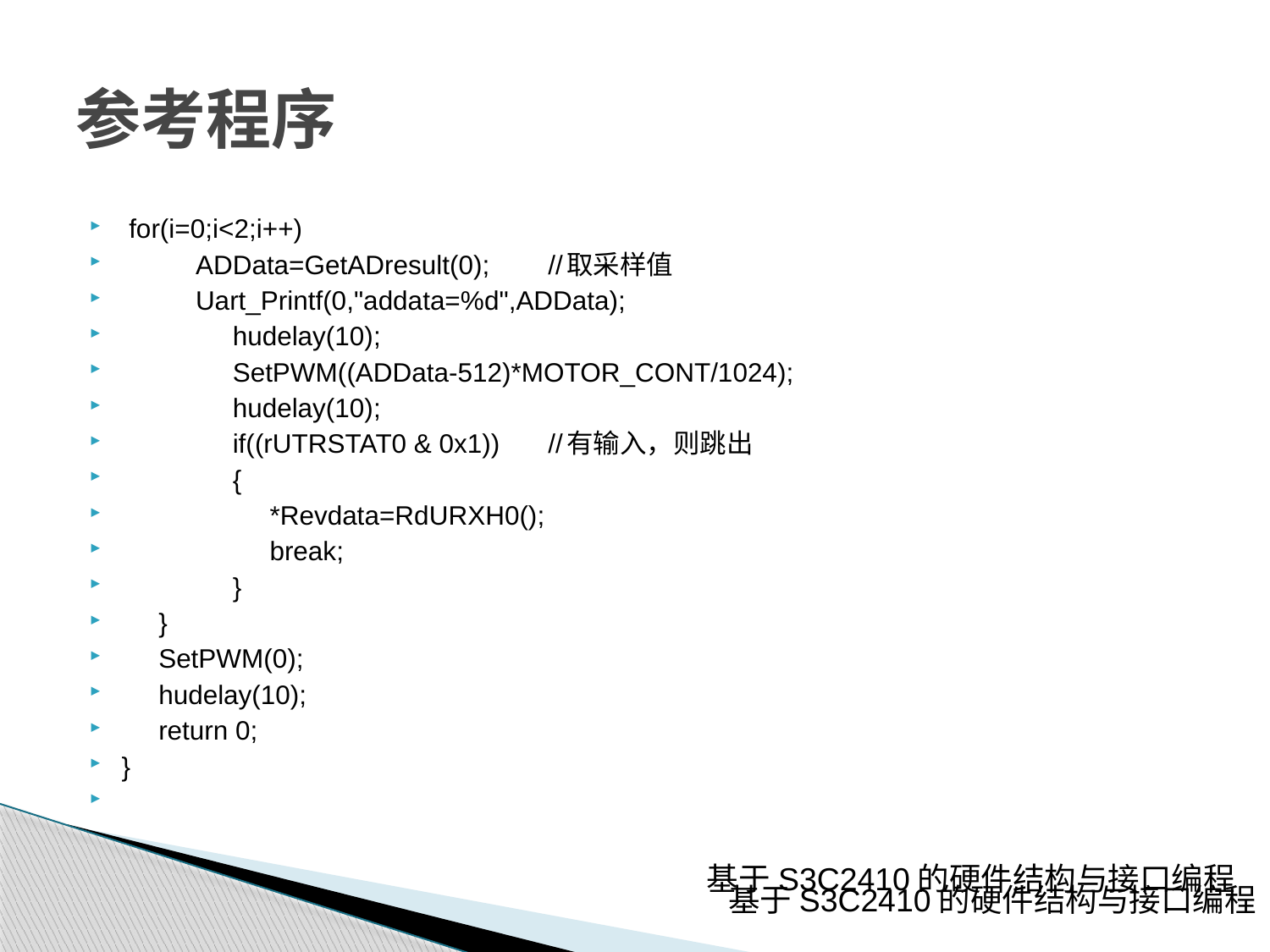

# 参考程序
 for(i=0;i<2;i++)
          ADData=GetADresult(0);       	//取采样值
          Uart_Printf(0,"addata=%d",ADData);
               hudelay(10);
               SetPWM((ADData-512)*MOTOR_CONT/1024);
               hudelay(10);
               if((rUTRSTAT0 & 0x1))	//有输入，则跳出
               {
                    *Revdata=RdURXH0();
                    break;
               }
     }
     SetPWM(0);
     hudelay(10);
     return 0;
}

基于S3C2410的硬件结构与接口编程
基于S3C2410的硬件结构与接口编程